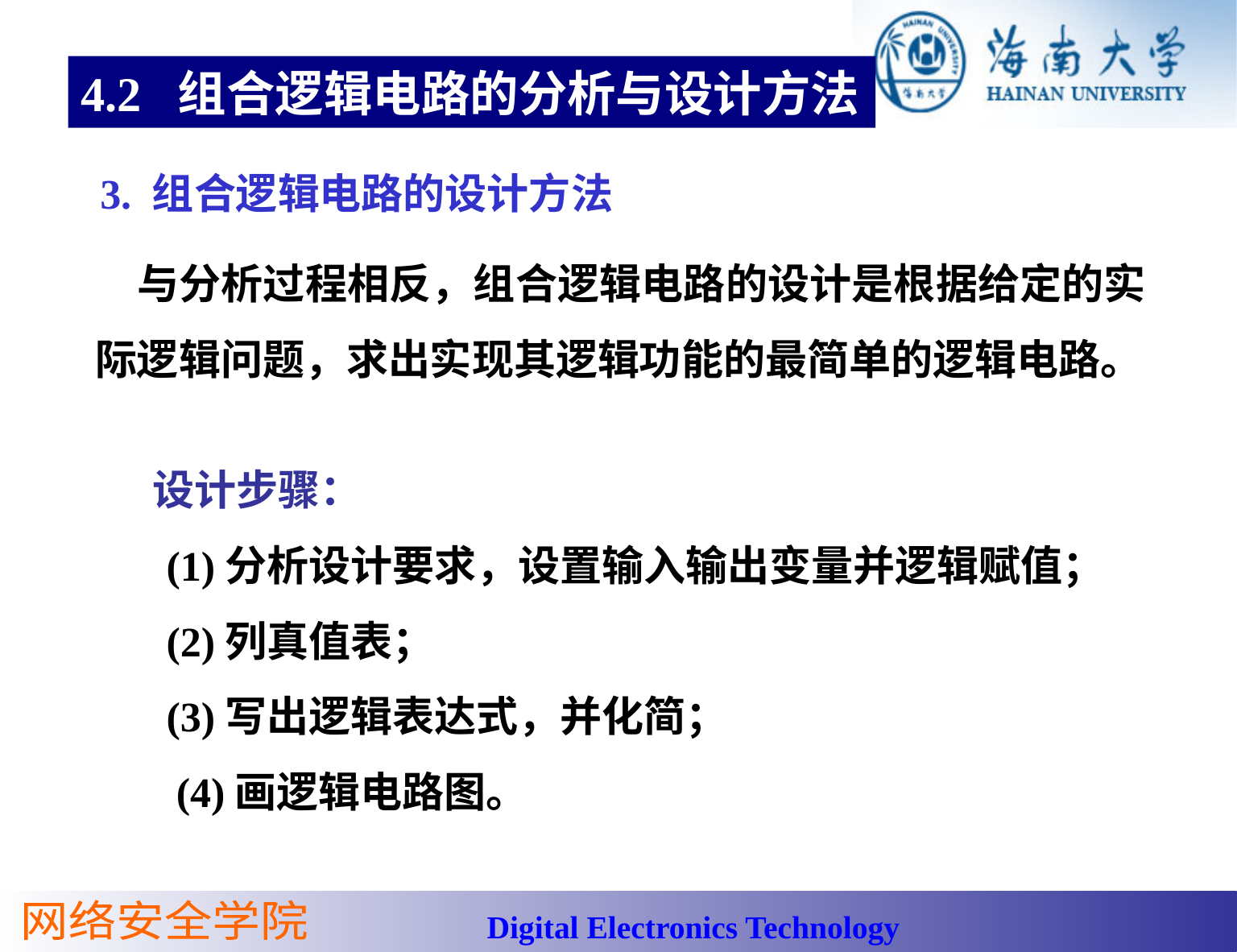

4.2  组合逻辑电路的分析与设计方法

3. 组合逻辑电路的设计方法
　与分析过程相反，组合逻辑电路的设计是根据给定的实际逻辑问题，求出实现其逻辑功能的最简单的逻辑电路。
    设计步骤：
　 (1)分析设计要求，设置输入输出变量并逻辑赋值；
　 (2)列真值表；
　 (3)写出逻辑表达式，并化简；
 　(4)画逻辑电路图。